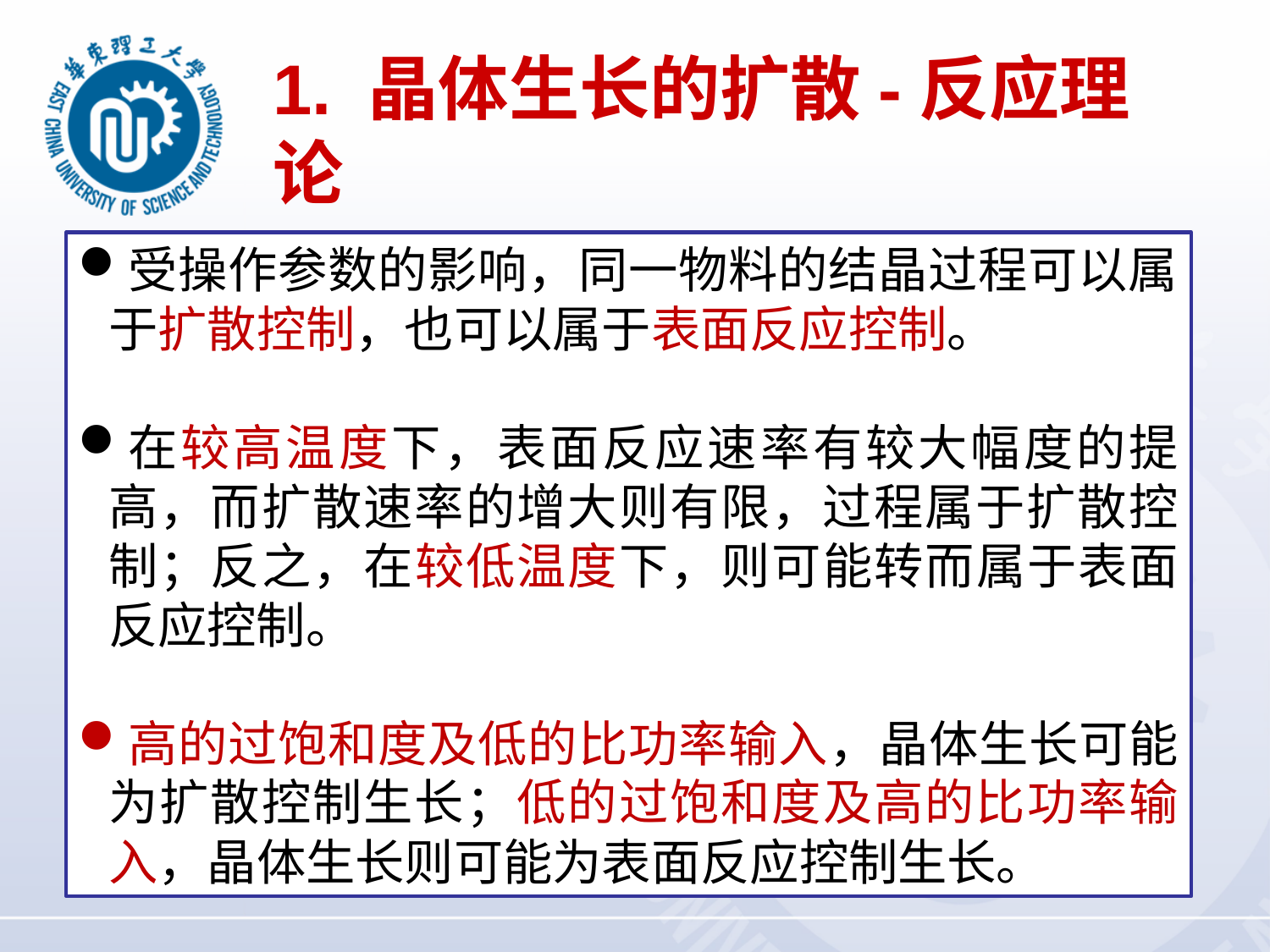

# 1. 晶体生长的扩散-反应理论
受操作参数的影响，同一物料的结晶过程可以属于扩散控制，也可以属于表面反应控制。

在较高温度下，表面反应速率有较大幅度的提高，而扩散速率的增大则有限，过程属于扩散控制；反之，在较低温度下，则可能转而属于表面反应控制。

高的过饱和度及低的比功率输入，晶体生长可能为扩散控制生长；低的过饱和度及高的比功率输入，晶体生长则可能为表面反应控制生长。